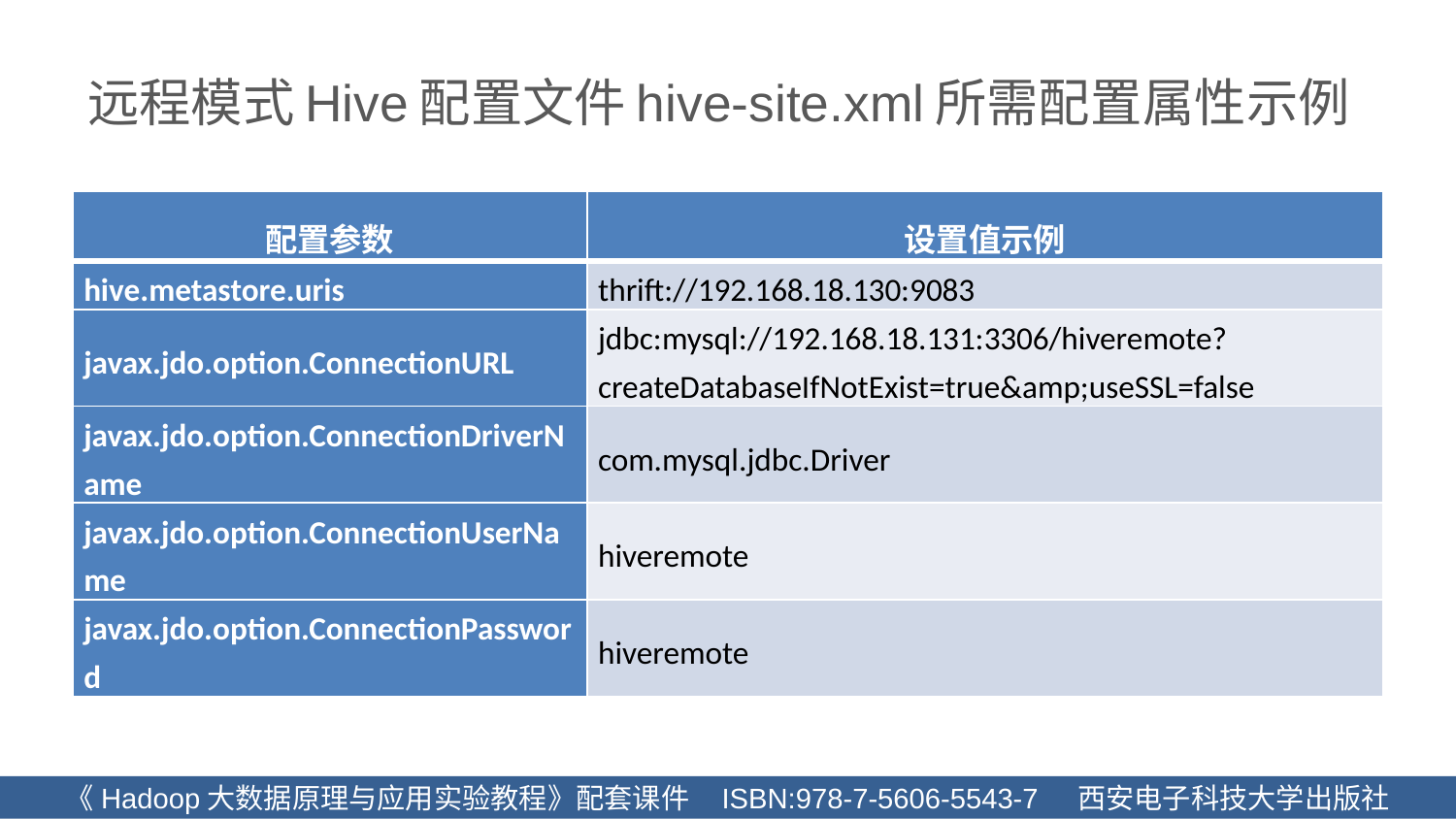

# 远程模式Hive配置文件hive-site.xml所需配置属性示例
| 配置参数 | 设置值示例 |
| --- | --- |
| hive.metastore.uris | thrift://192.168.18.130:9083 |
| javax.jdo.option.ConnectionURL | jdbc:mysql://192.168.18.131:3306/hiveremote?createDatabaseIfNotExist=true&amp;useSSL=false |
| javax.jdo.option.ConnectionDriverName | com.mysql.jdbc.Driver |
| javax.jdo.option.ConnectionUserName | hiveremote |
| javax.jdo.option.ConnectionPassword | hiveremote |